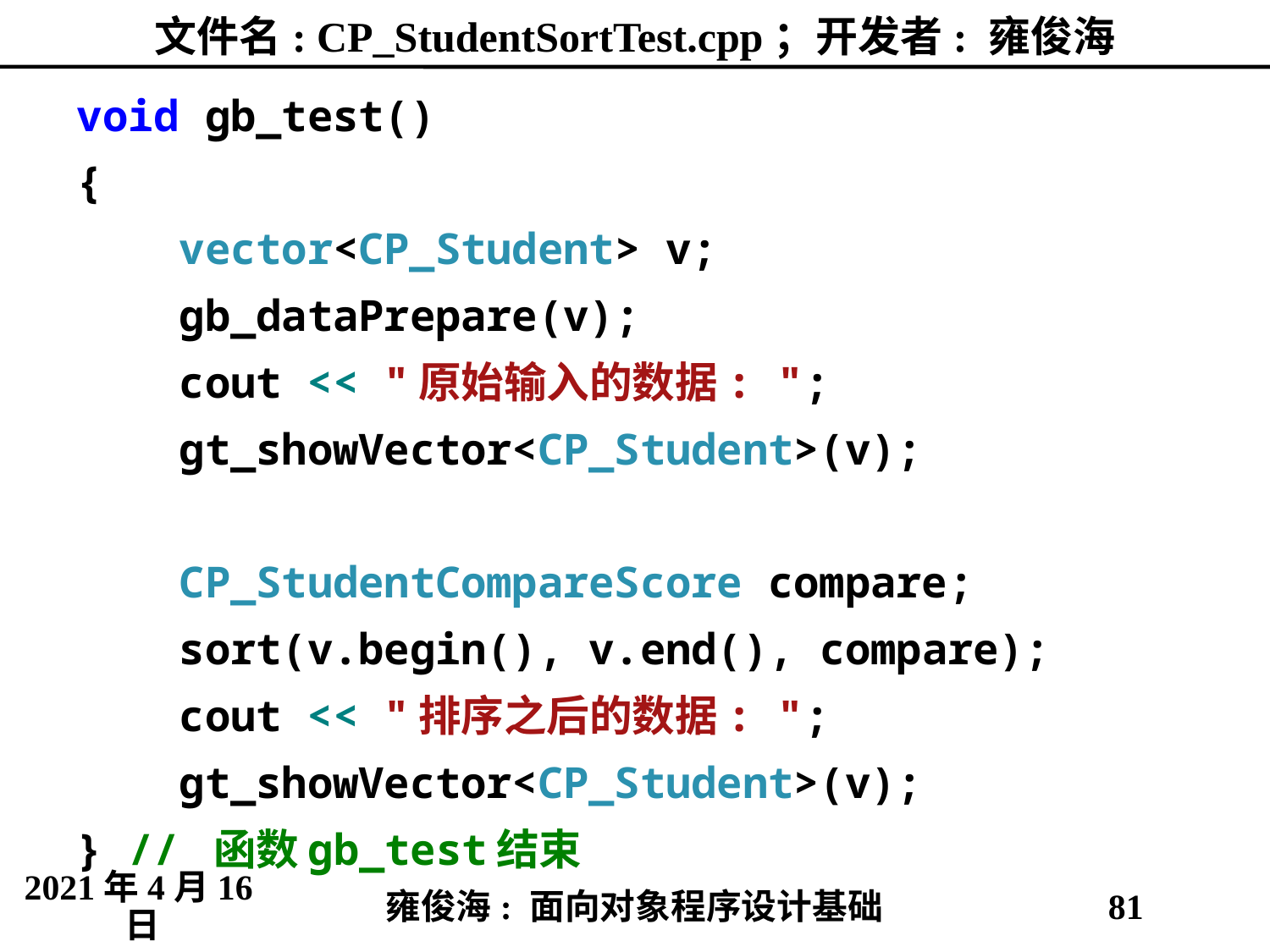

# 文件名: CP_StudentSortTest.cpp；开发者: 雍俊海

void gb_test()
{
    vector<CP_Student> v;
    gb_dataPrepare(v);
    cout << "原始输入的数据: ";
    gt_showVector<CP_Student>(v);

    CP_StudentCompareScore compare;
    sort(v.begin(), v.end(), compare);
    cout << "排序之后的数据: ";
    gt_showVector<CP_Student>(v);
} // 函数gb_test结束
2021年4月16日
雍俊海: 面向对象程序设计基础
81